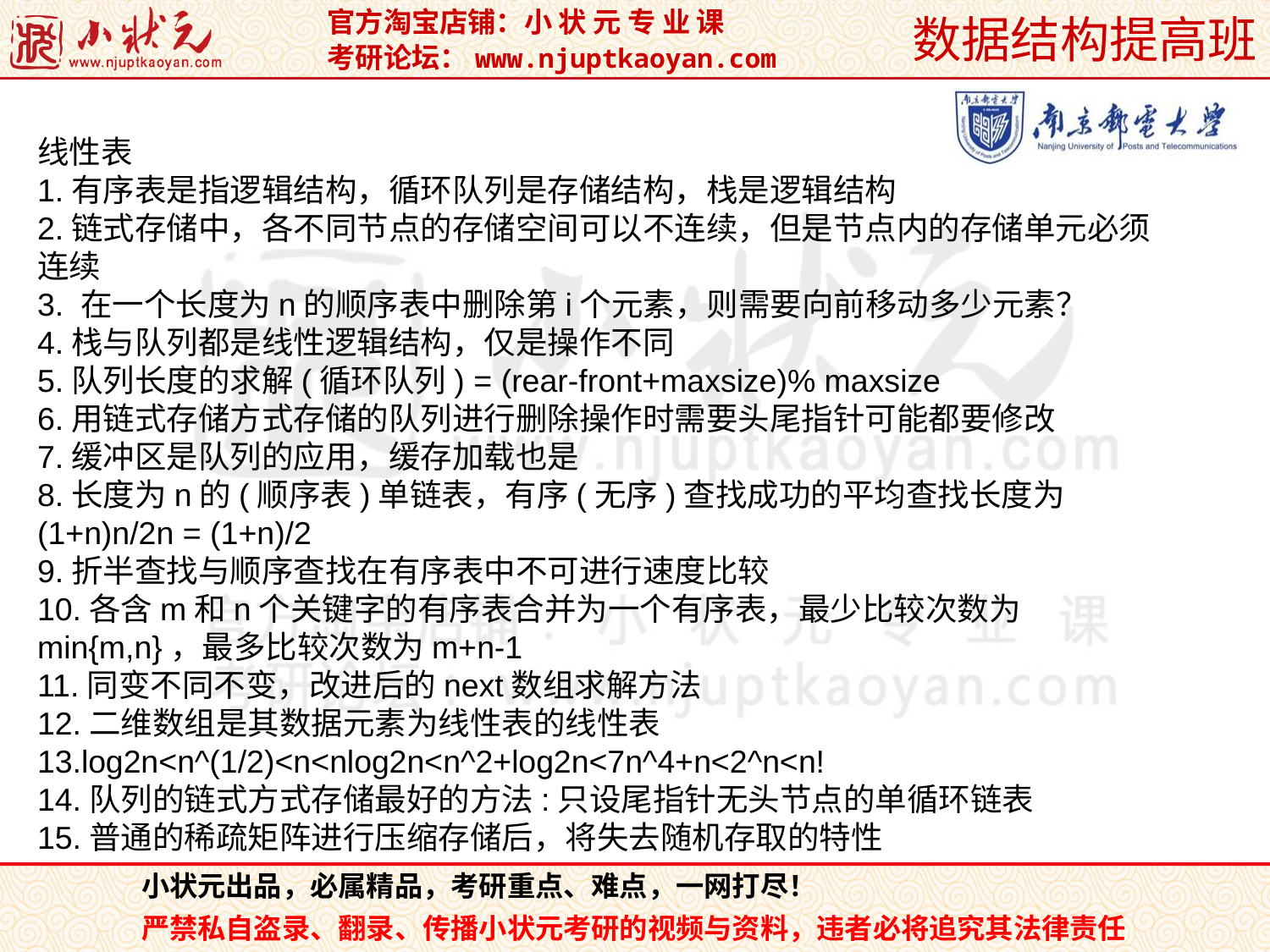

线性表
1.有序表是指逻辑结构，循环队列是存储结构，栈是逻辑结构
2.链式存储中，各不同节点的存储空间可以不连续，但是节点内的存储单元必须连续
3. 在一个长度为n的顺序表中删除第i个元素，则需要向前移动多少元素？
4.栈与队列都是线性逻辑结构，仅是操作不同
5.队列长度的求解(循环队列) = (rear-front+maxsize)% maxsize
6.用链式存储方式存储的队列进行删除操作时需要头尾指针可能都要修改
7.缓冲区是队列的应用，缓存加载也是
8.长度为n的(顺序表)单链表，有序(无序)查找成功的平均查找长度为(1+n)n/2n = (1+n)/2
9.折半查找与顺序查找在有序表中不可进行速度比较
10.各含m和n个关键字的有序表合并为一个有序表，最少比较次数为min{m,n}，最多比较次数为m+n-1
11.同变不同不变，改进后的next数组求解方法
12.二维数组是其数据元素为线性表的线性表
13.log2n<n^(1/2)<n<nlog2n<n^2+log2n<7n^4+n<2^n<n!
14.队列的链式方式存储最好的方法:只设尾指针无头节点的单循环链表
15.普通的稀疏矩阵进行压缩存储后，将失去随机存取的特性